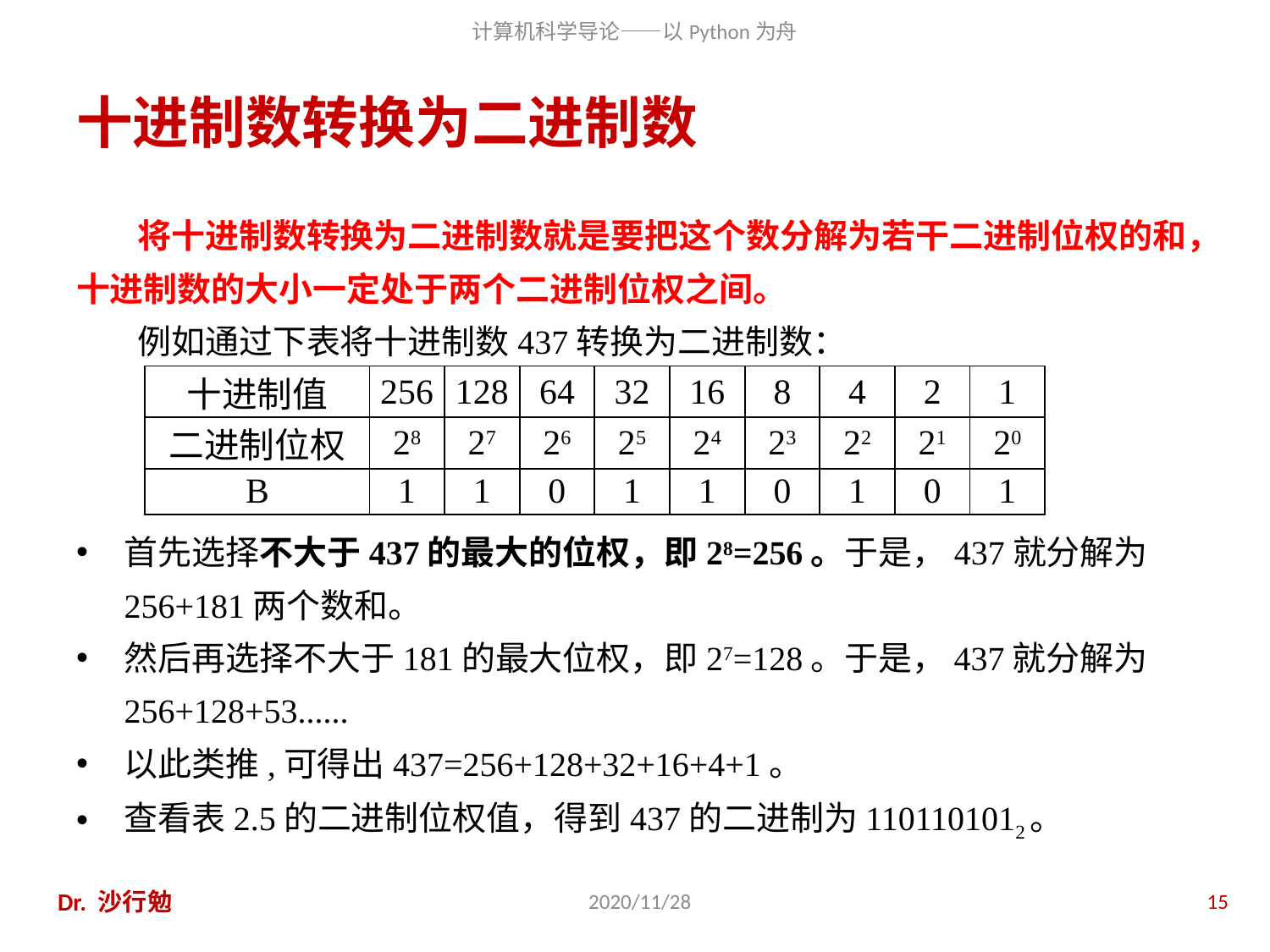

# 十进制数转换为二进制数
将十进制数转换为二进制数就是要把这个数分解为若干二进制位权的和，十进制数的大小一定处于两个二进制位权之间。
例如通过下表将十进制数437转换为二进制数：

首先选择不大于437的最大的位权，即28=256。于是，437就分解为256+181两个数和。
然后再选择不大于181的最大位权，即27=128。于是，437就分解为256+128+53......
以此类推,可得出437=256+128+32+16+4+1。
查看表2.5的二进制位权值，得到437的二进制为1101101012。

| 十进制值 | 256 | 128 | 64 | 32 | 16 | 8 | 4 | 2 | 1 |
| --- | --- | --- | --- | --- | --- | --- | --- | --- | --- |
| 二进制位权 | 28 | 27 | 26 | 25 | 24 | 23 | 22 | 21 | 20 |
| B | 1 | 1 | 0 | 1 | 1 | 0 | 1 | 0 | 1 |
Dr. 沙行勉
2020/11/28
15